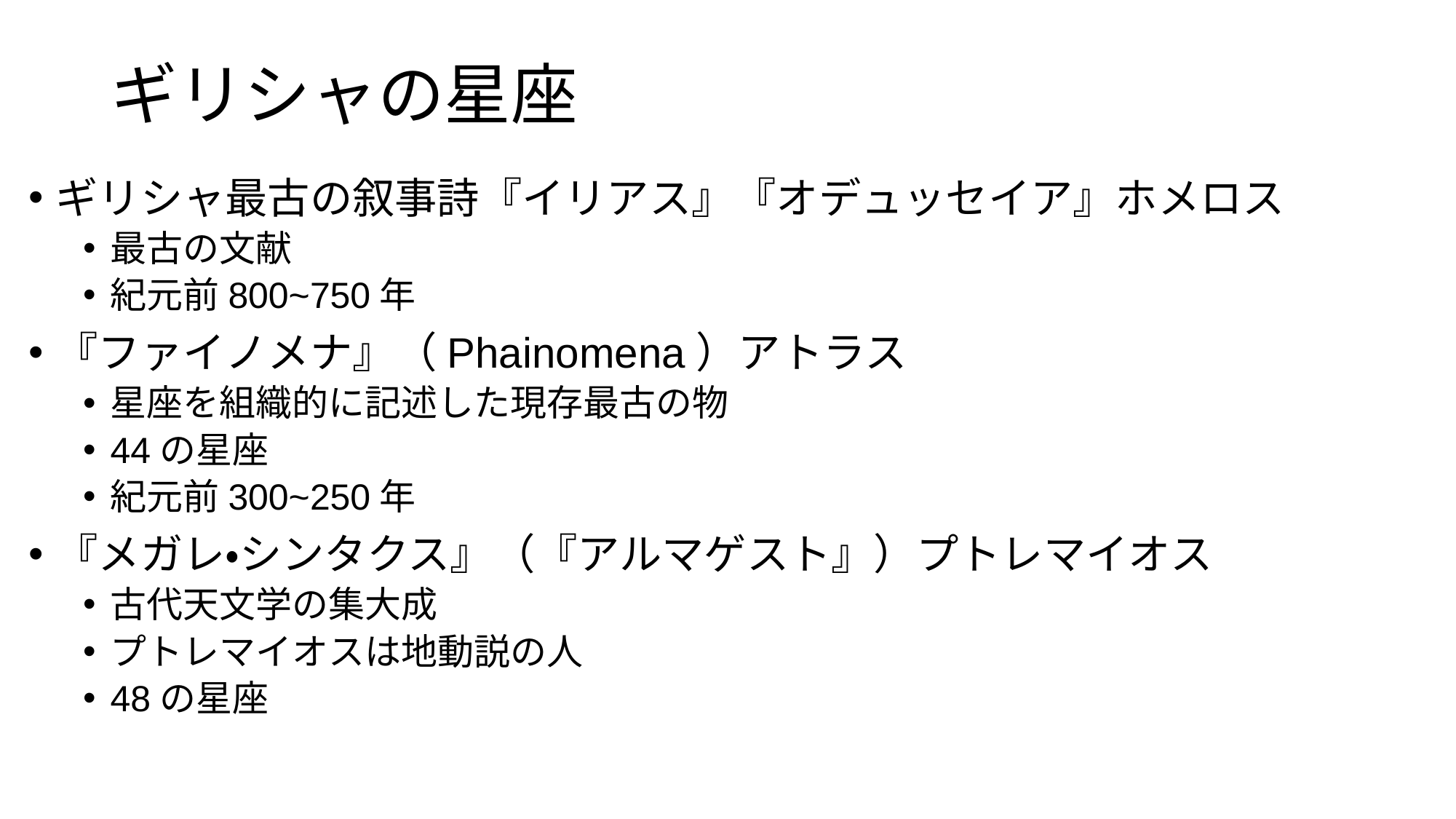

# ギリシャの星座
ギリシャ最古の叙事詩『イリアス』『オデュッセイア』ホメロス
最古の文献
紀元前800~750年
『ファイノメナ』（Phainomena）アトラス
星座を組織的に記述した現存最古の物
44の星座
紀元前300~250年
『メガレ・シンタクス』（『アルマゲスト』）プトレマイオス
古代天文学の集大成
プトレマイオスは地動説の人
48の星座